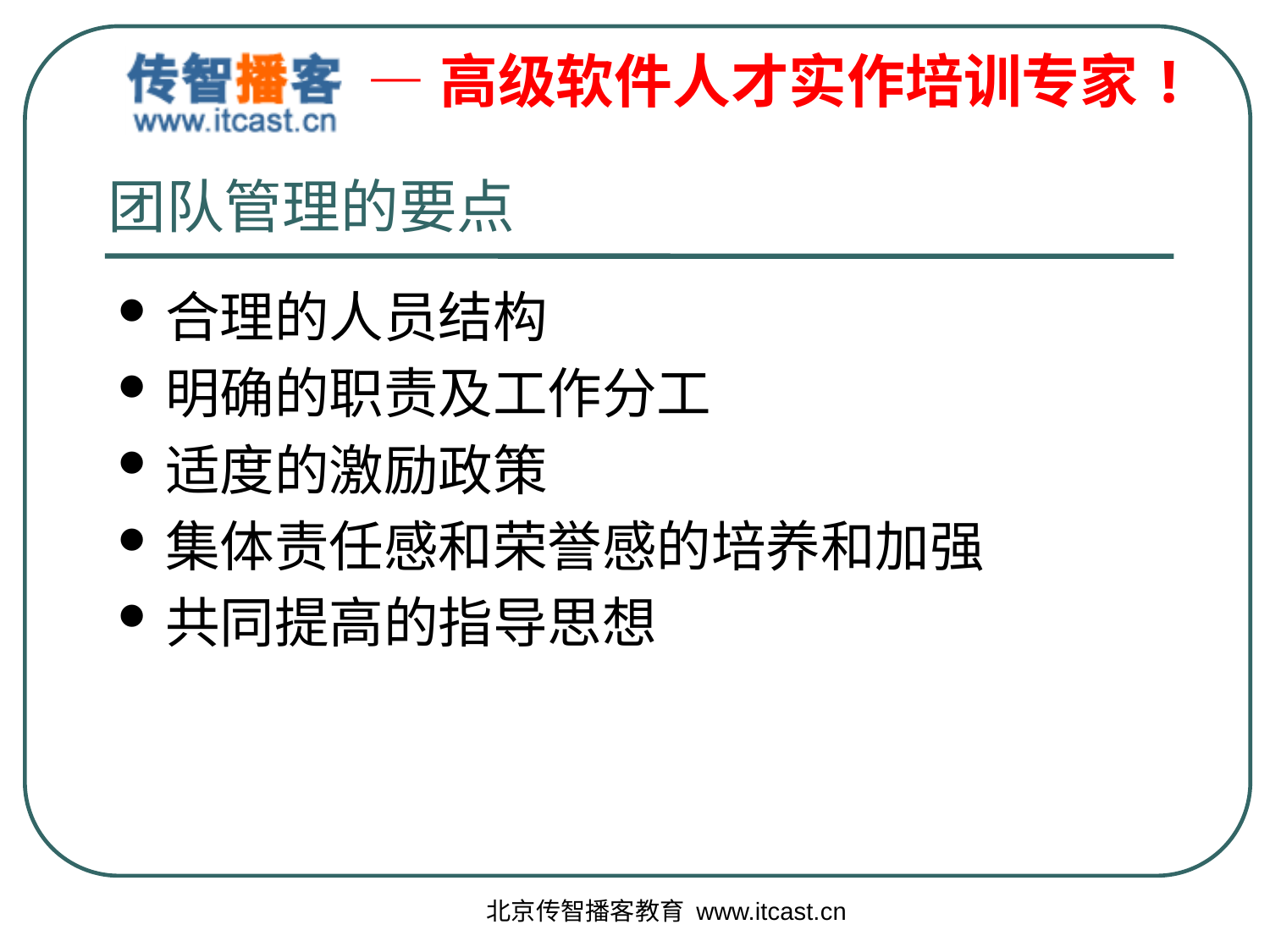

# 团队管理的要点
合理的人员结构
明确的职责及工作分工
适度的激励政策
集体责任感和荣誉感的培养和加强
共同提高的指导思想
北京传智播客教育 www.itcast.cn